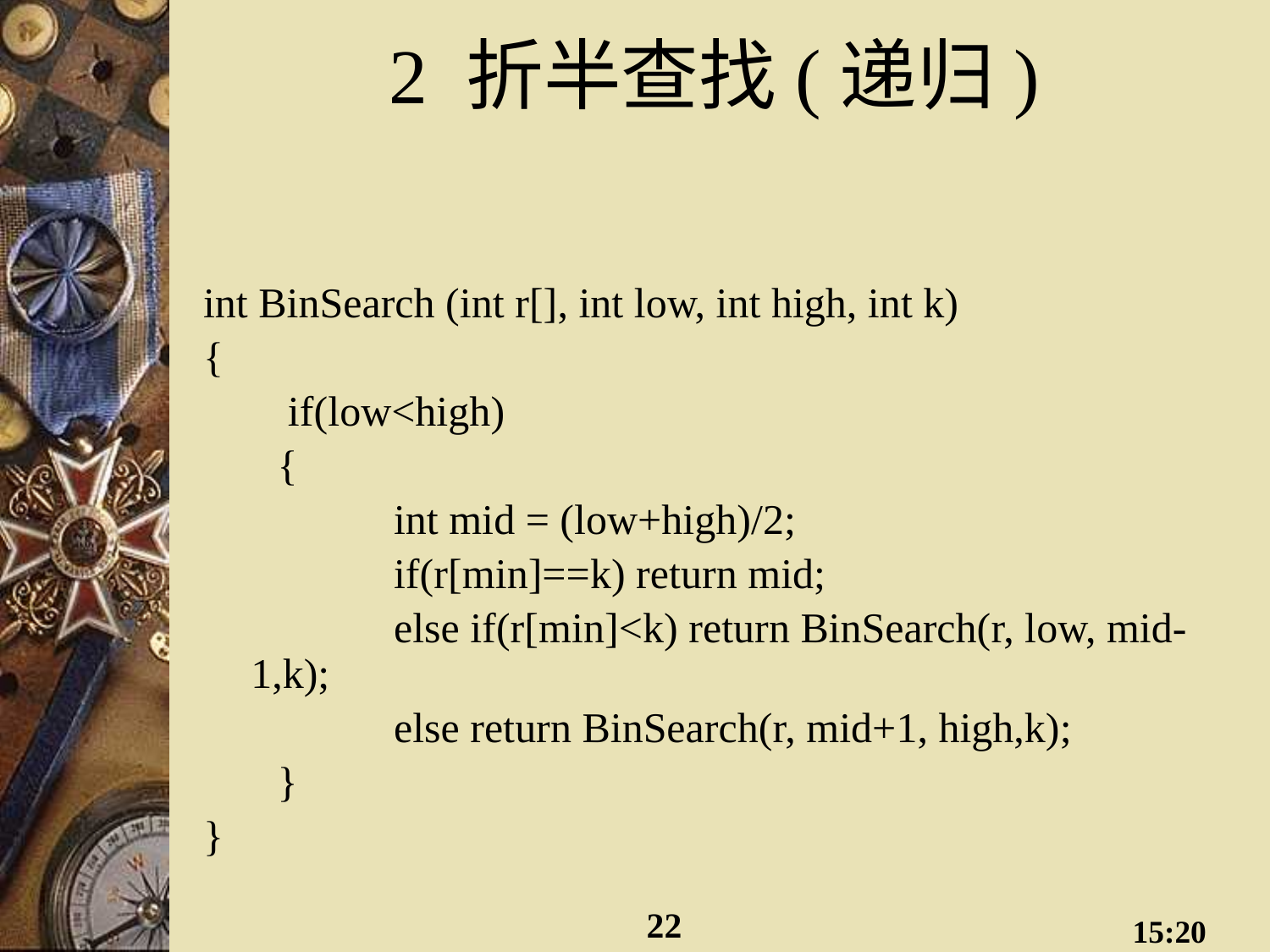

# 2 折半查找(递归)
int BinSearch (int r[], int low, int high, int k)
{
        if(low<high)
       {
                  int mid = (low+high)/2;
                  if(r[min]==k) return mid;
                  else if(r[min]<k) return BinSearch(r, low, mid-1,k);
                  else return BinSearch(r, mid+1, high,k);
       }
}